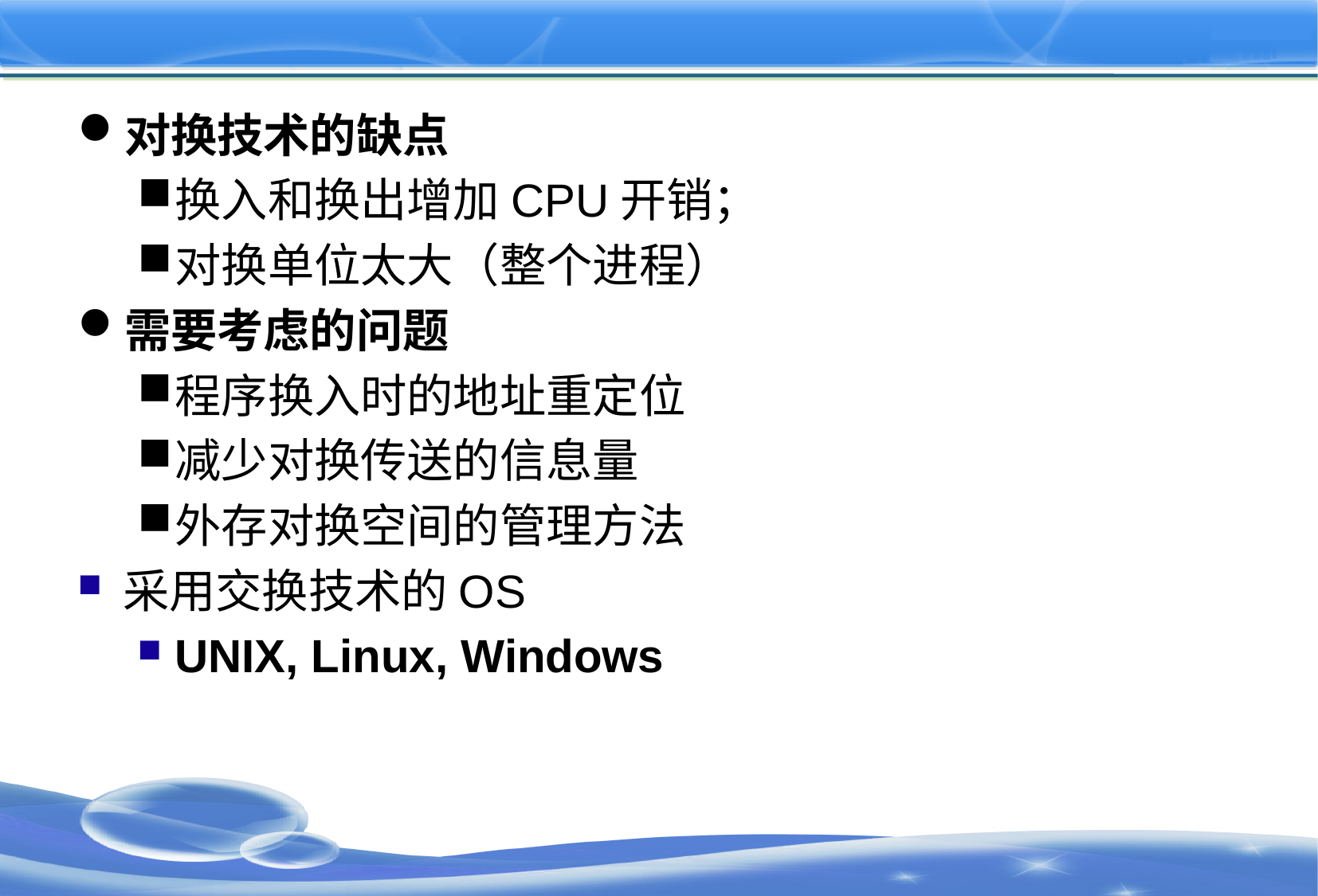

#
对换技术的缺点
换入和换出增加CPU开销；
对换单位太大（整个进程）：页/段。
需要考虑的问题
程序换入时的地址重定位
减少对换传送的信息量
外存对换空间的管理方法
采用交换技术的OS
UNIX, Linux, Windows